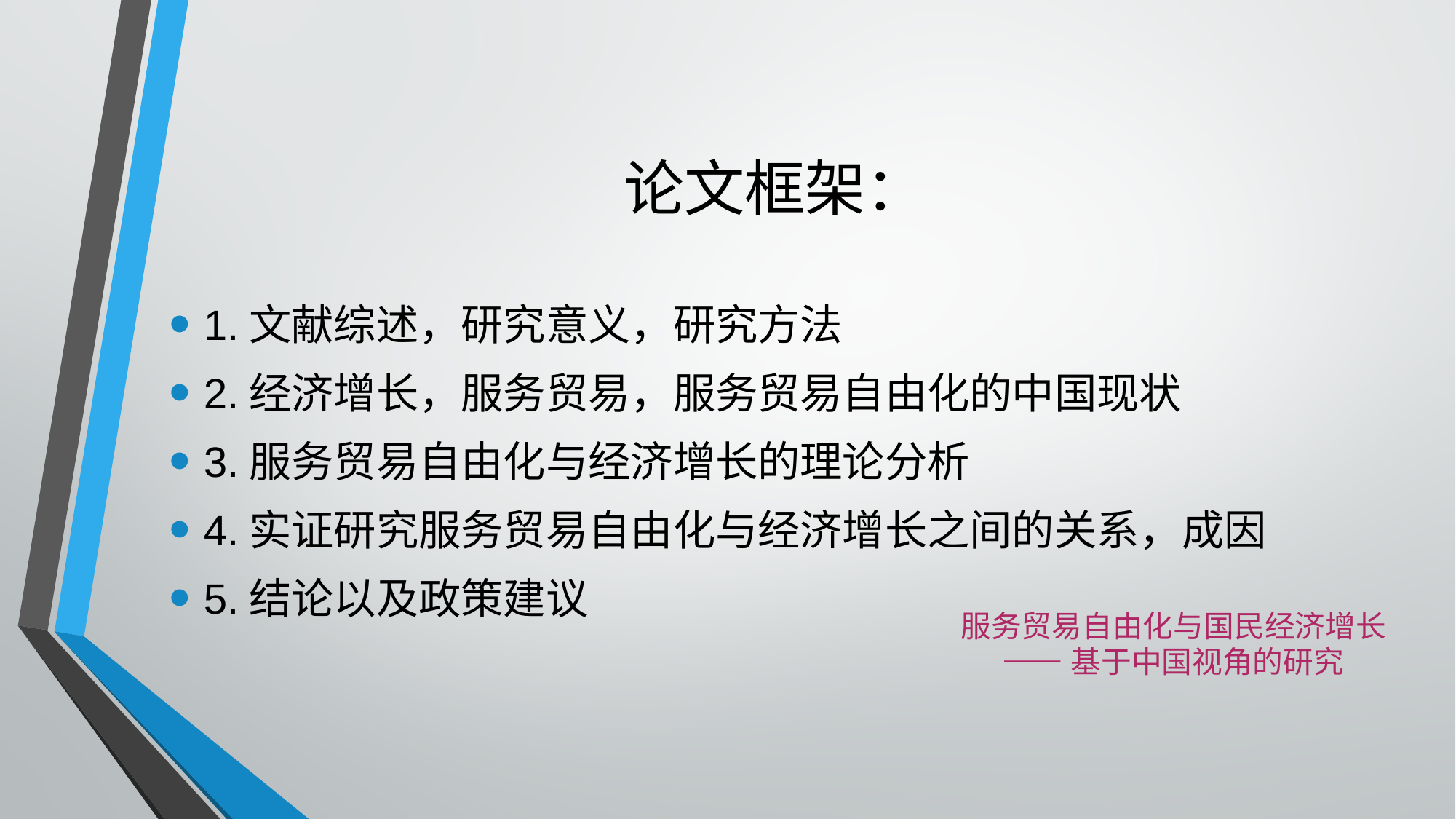

# 论文框架：
1.文献综述，研究意义，研究方法
2.经济增长，服务贸易，服务贸易自由化的中国现状
3.服务贸易自由化与经济增长的理论分析
4.实证研究服务贸易自由化与经济增长之间的关系，成因
5.结论以及政策建议